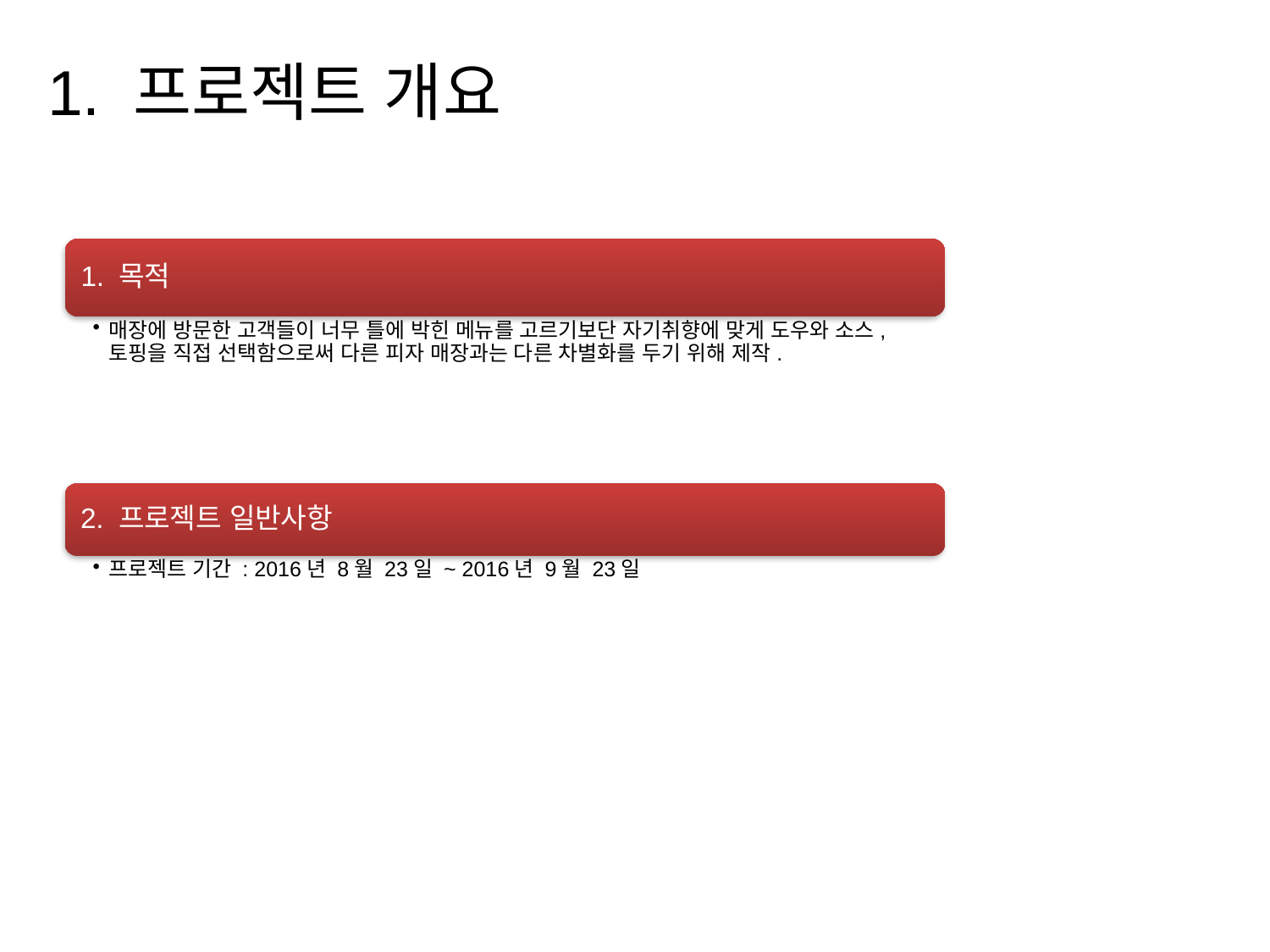

1. 프로젝트 개요
1. 목적
매장에 방문한 고객들이 너무 틀에 박힌 메뉴를 고르기보단 자기취향에 맞게 도우와 소스, 토핑을 직접 선택함으로써 다른 피자 매장과는 다른 차별화를 두기 위해 제작.

2. 프로젝트 일반사항
프로젝트 기간 : 2016년 8월 23일 ~ 2016년 9월 23일